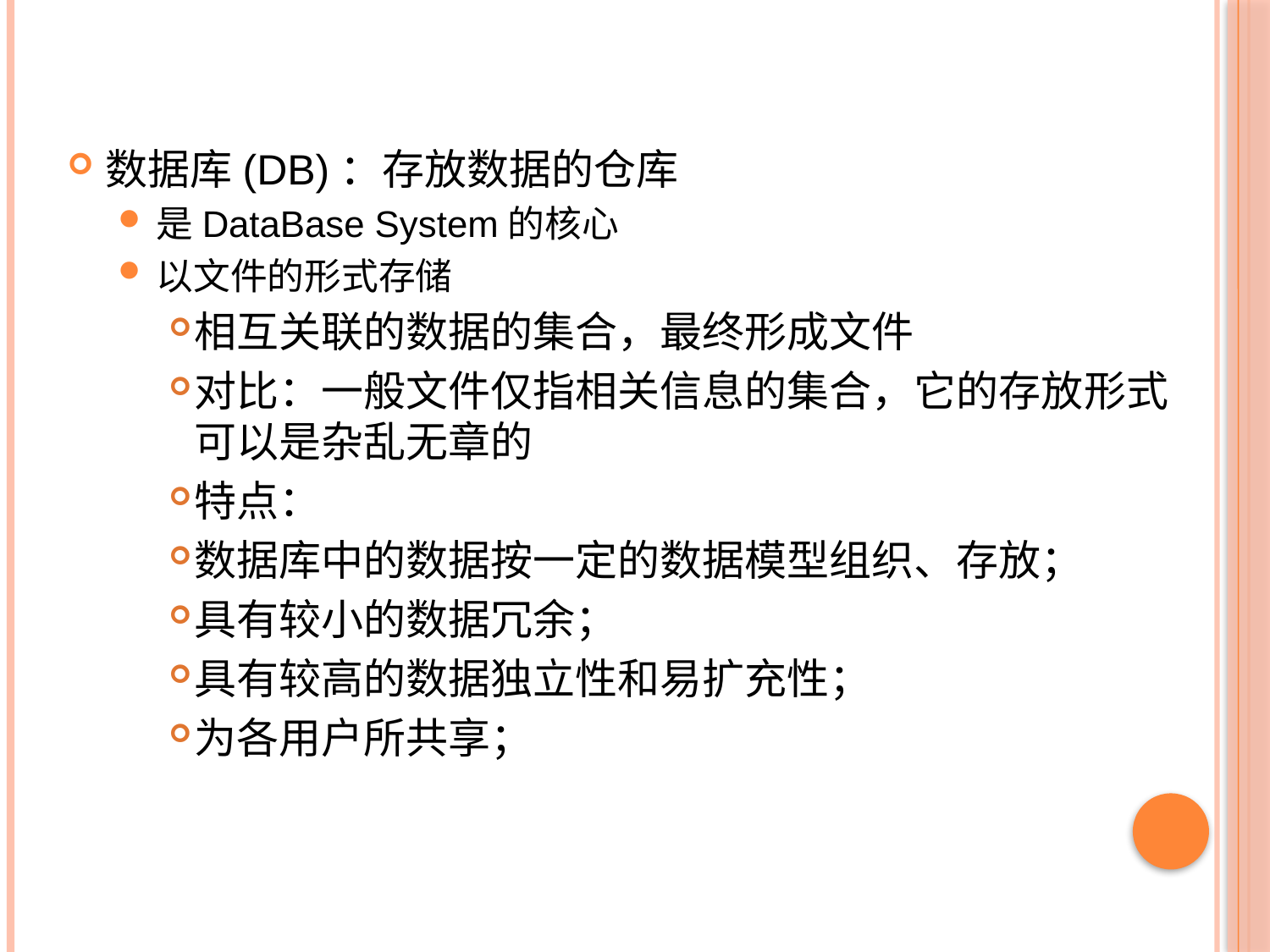

数据库(DB)：存放数据的仓库
是DataBase System的核心
以文件的形式存储
相互关联的数据的集合，最终形成文件
对比：一般文件仅指相关信息的集合，它的存放形式可以是杂乱无章的
特点：
数据库中的数据按一定的数据模型组织、存放；
具有较小的数据冗余；
具有较高的数据独立性和易扩充性；
为各用户所共享；